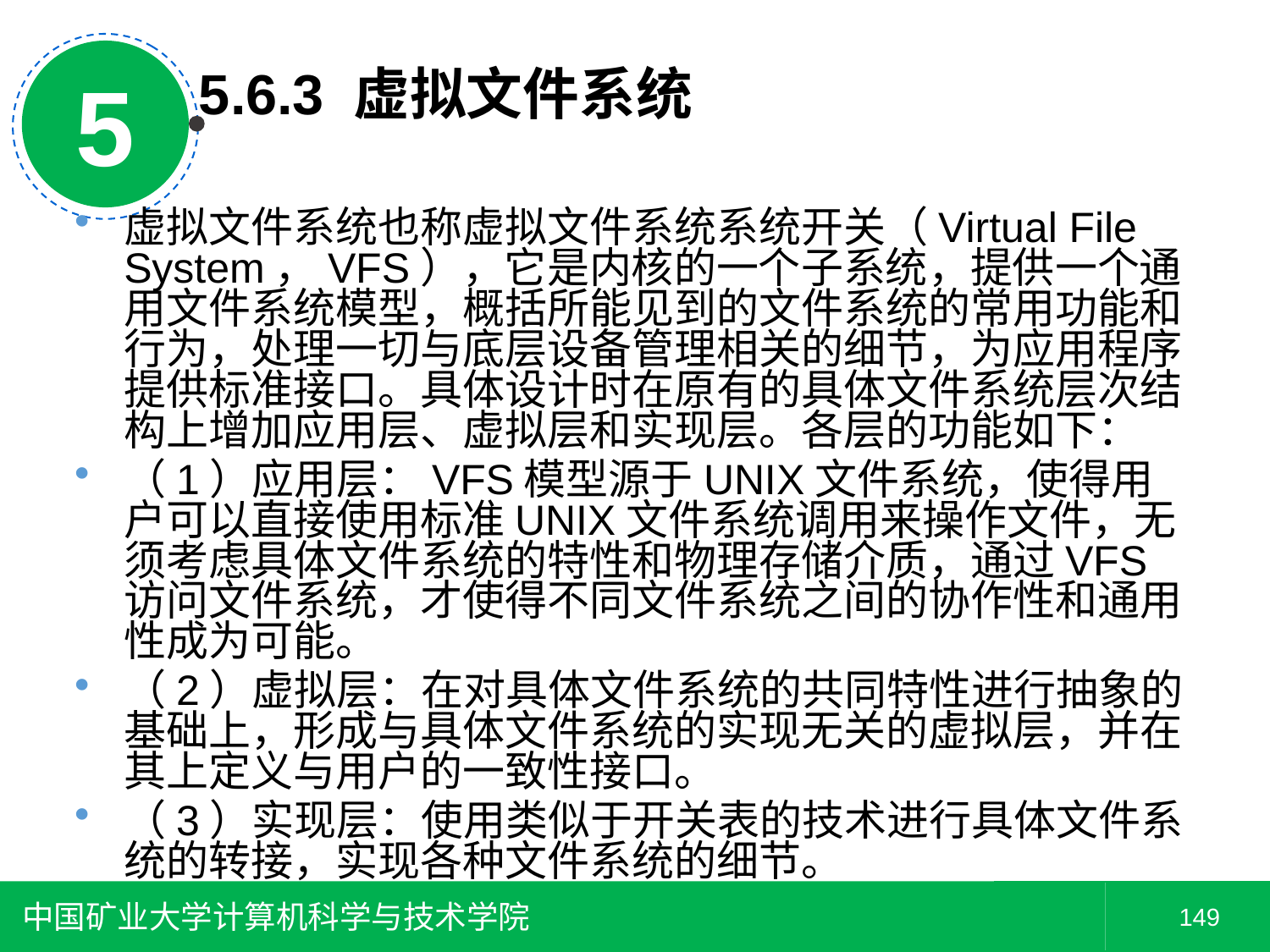

5
5.6.3 虚拟文件系统

虚拟文件系统也称虚拟文件系统系统开关（Virtual File System，VFS），它是内核的一个子系统，提供一个通用文件系统模型，概括所能见到的文件系统的常用功能和行为，处理一切与底层设备管理相关的细节，为应用程序提供标准接口。具体设计时在原有的具体文件系统层次结构上增加应用层、虚拟层和实现层。各层的功能如下：
（1）应用层：VFS模型源于UNIX文件系统，使得用户可以直接使用标准UNIX文件系统调用来操作文件，无须考虑具体文件系统的特性和物理存储介质，通过VFS访问文件系统，才使得不同文件系统之间的协作性和通用性成为可能。
（2）虚拟层：在对具体文件系统的共同特性进行抽象的基础上，形成与具体文件系统的实现无关的虚拟层，并在其上定义与用户的一致性接口。
（3）实现层：使用类似于开关表的技术进行具体文件系统的转接，实现各种文件系统的细节。